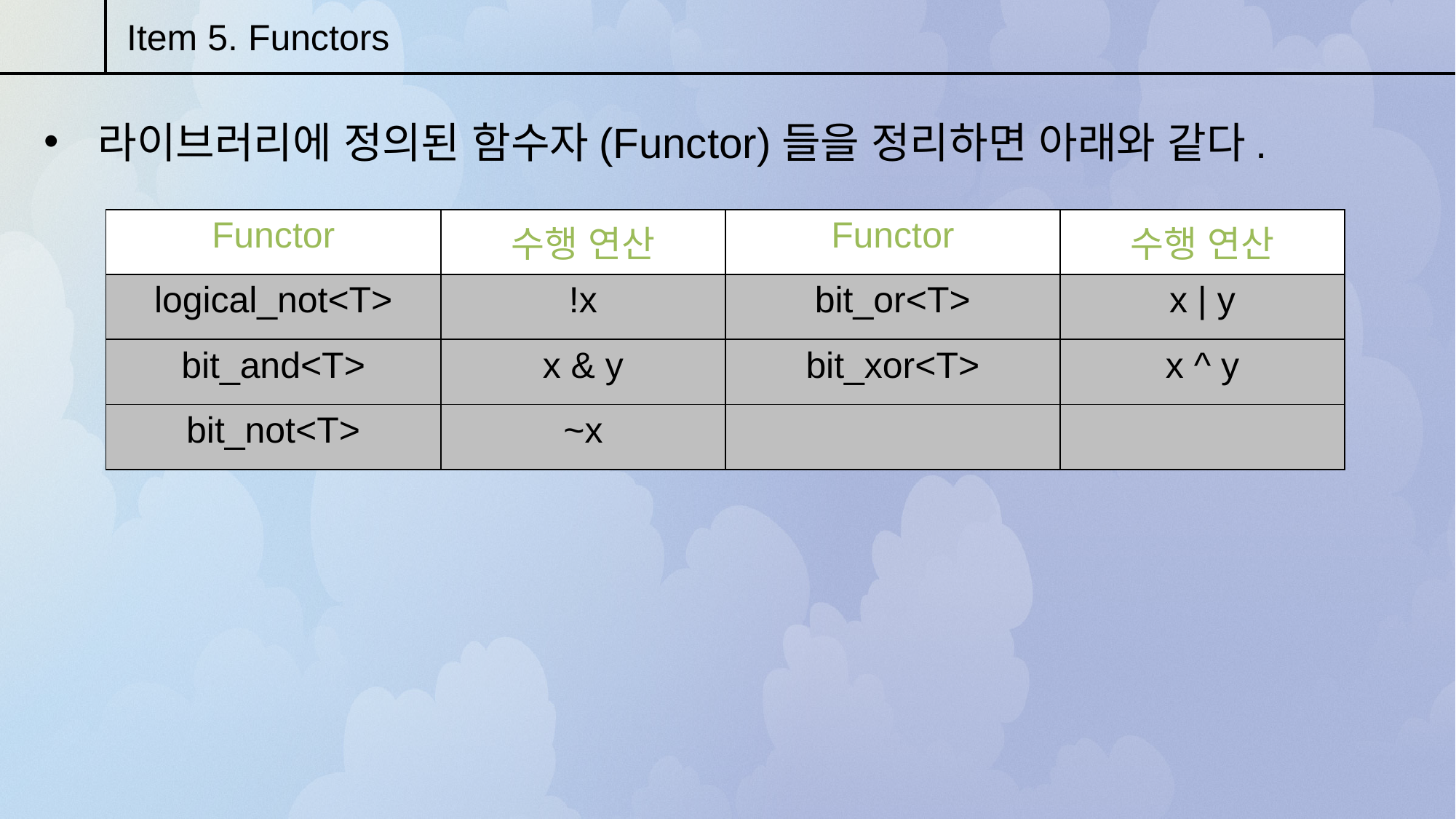

Item 5. Functors
 라이브러리에 정의된 함수자(Functor)들을 정리하면 아래와 같다.
| Functor | 수행 연산 | Functor | 수행 연산 |
| --- | --- | --- | --- |
| logical\_not<T> | !x | bit\_or<T> | x | y |
| bit\_and<T> | x & y | bit\_xor<T> | x ^ y |
| bit\_not<T> | ~x |  |  |